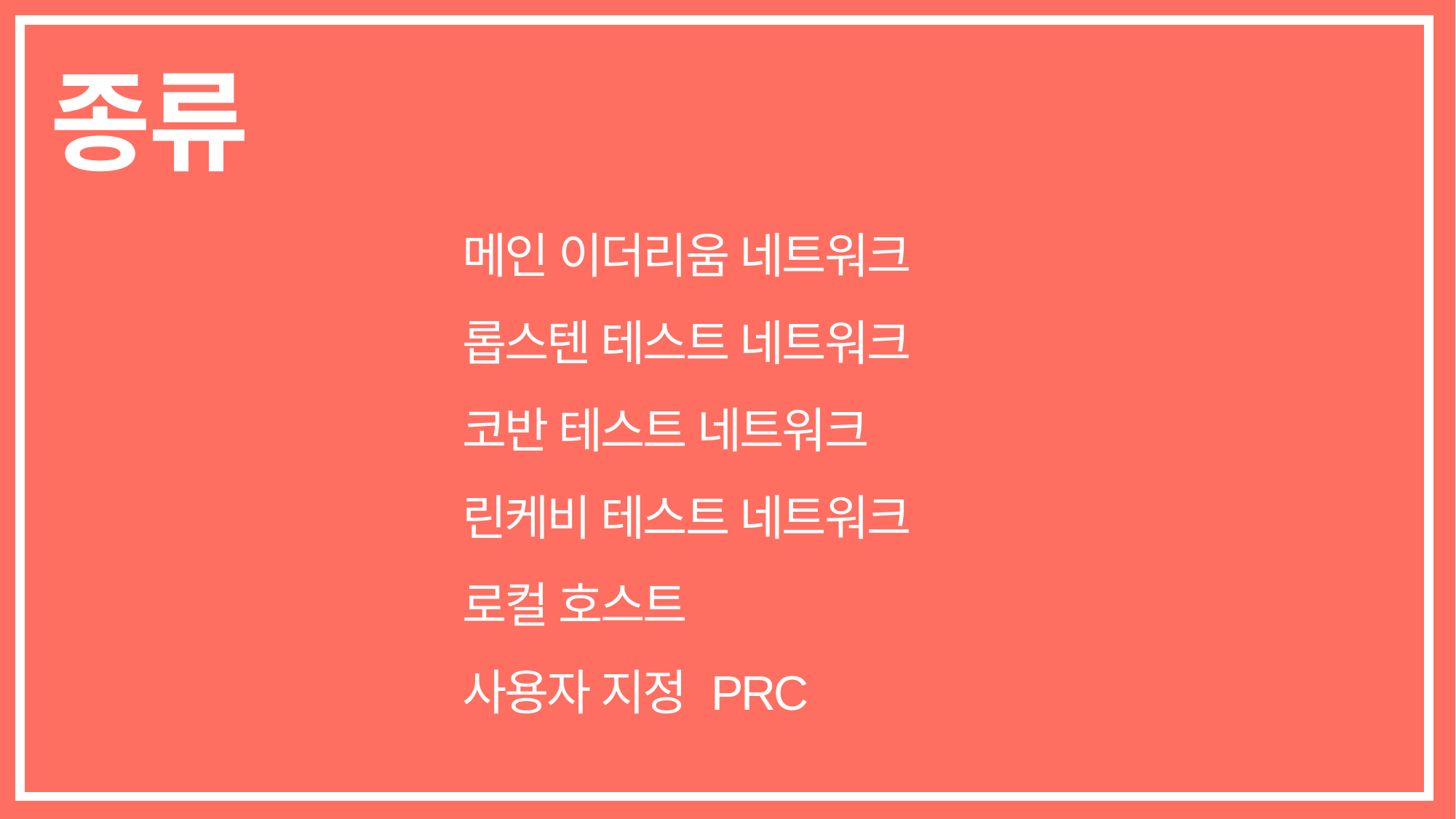

종류
메인 이더리움 네트워크
롭스텐 테스트 네트워크
코반 테스트 네트워크
린케비 테스트 네트워크
로컬 호스트
사용자 지정 PRC